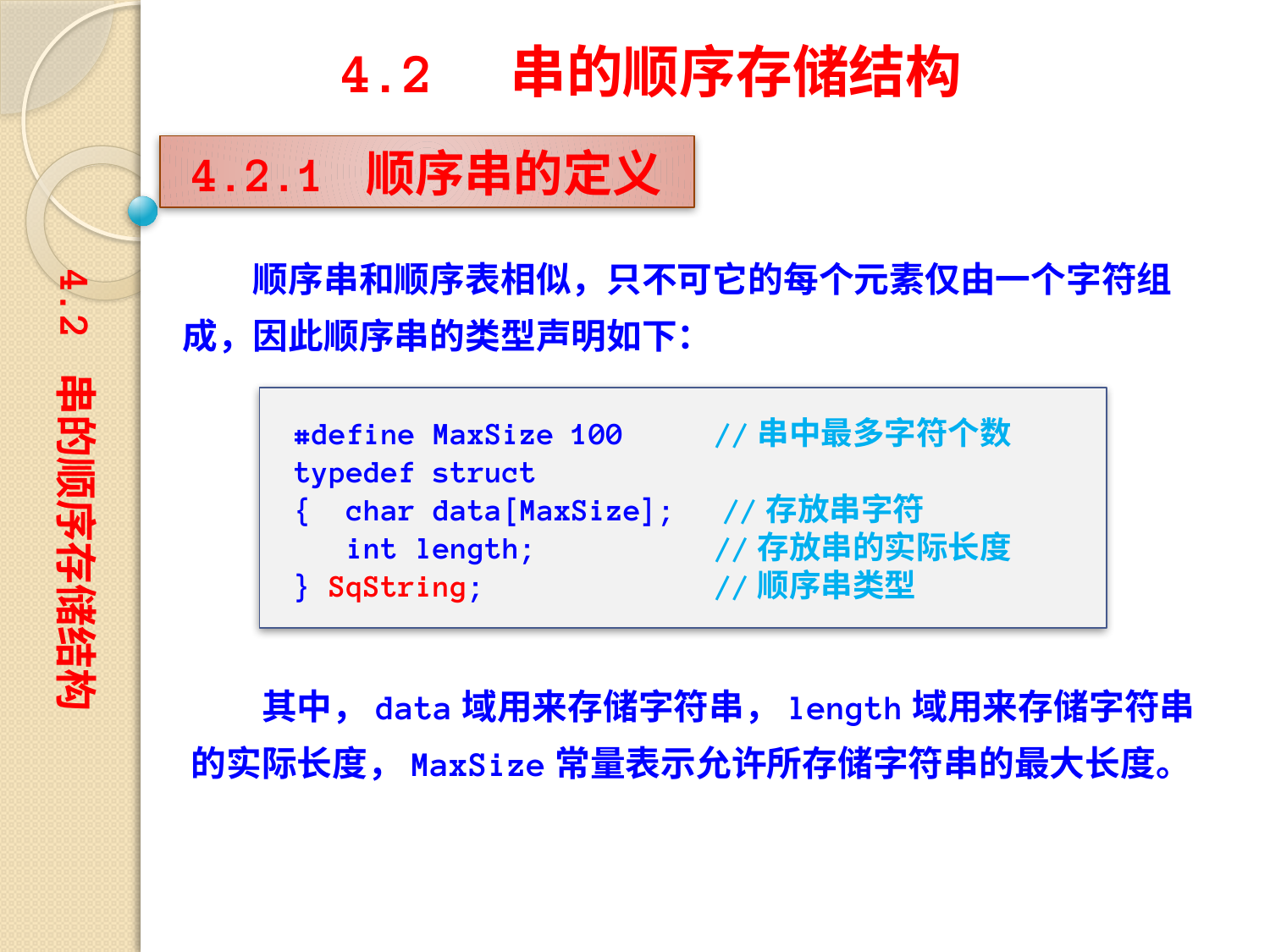

4.2  串的顺序存储结构
4.2.1 顺序串的定义
　　顺序串和顺序表相似，只不可它的每个元素仅由一个字符组成，因此顺序串的类型声明如下：
4.2 串的顺序存储结构
#define MaxSize 100	　//串中最多字符个数
typedef struct
{  char data[MaxSize];　//存放串字符
   int length;		　//存放串的实际长度
} SqString;		　//顺序串类型
　　其中，data域用来存储字符串，length域用来存储字符串的实际长度，MaxSize常量表示允许所存储字符串的最大长度。